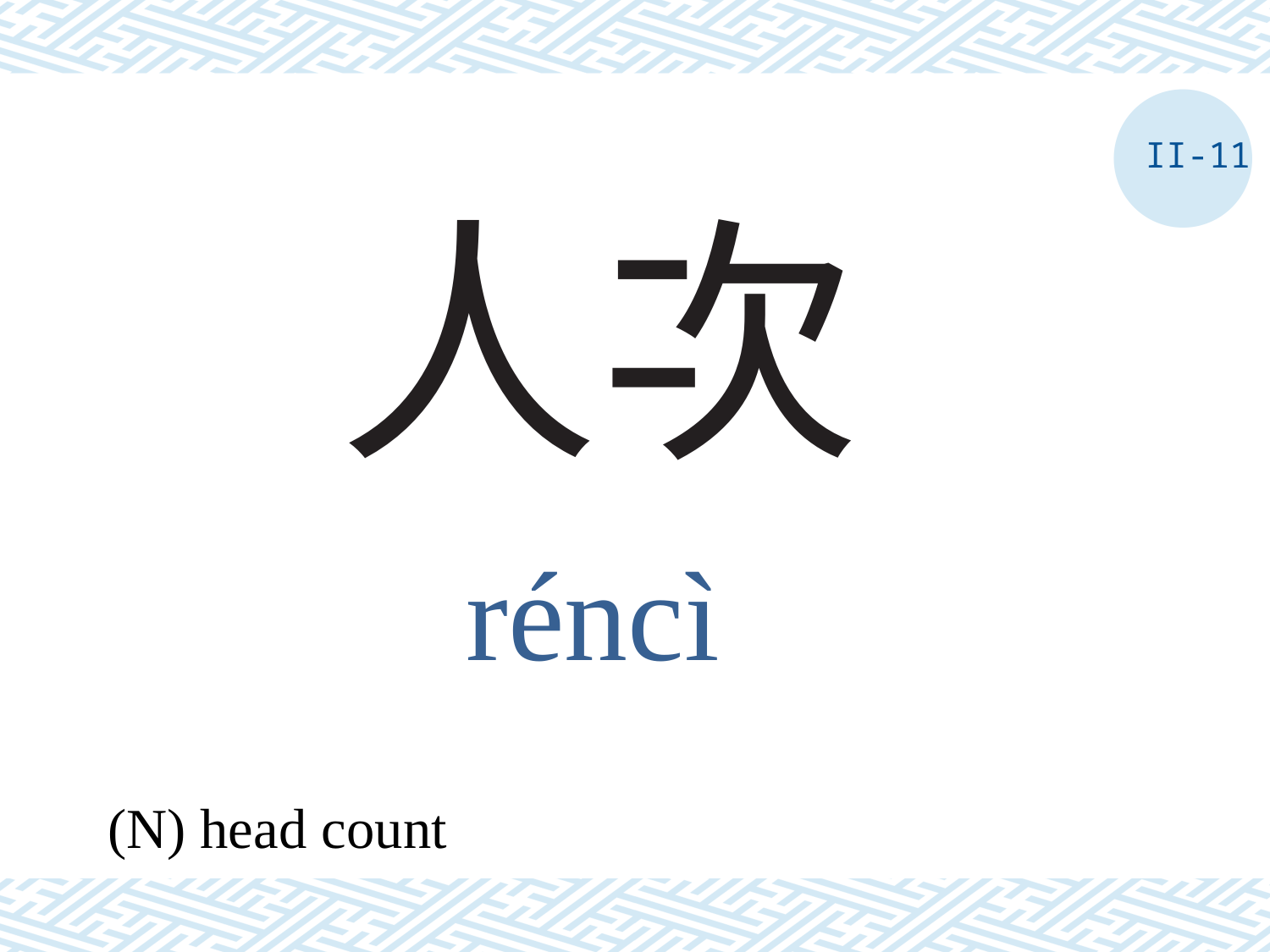

II-11

# 人次
réncì
(N) head count